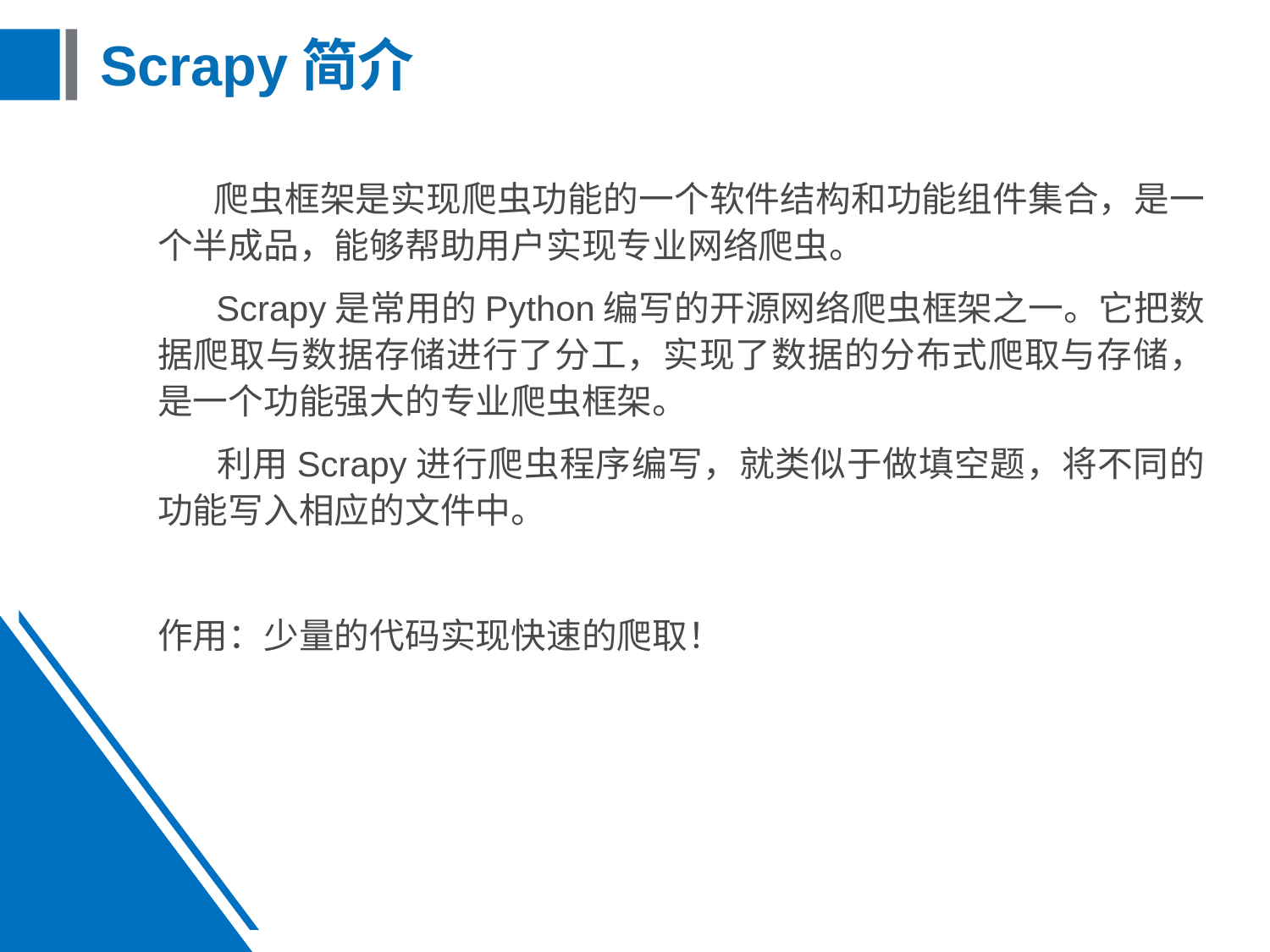

# Scrapy简介
      爬虫框架是实现爬虫功能的一个软件结构和功能组件集合，是一个半成品，能够帮助用户实现专业网络爬虫。
      Scrapy是常用的Python编写的开源网络爬虫框架之一。它把数据爬取与数据存储进行了分工，实现了数据的分布式爬取与存储，是一个功能强大的专业爬虫框架。
      利用Scrapy进行爬虫程序编写，就类似于做填空题，将不同的功能写入相应的文件中。

作用：少量的代码实现快速的爬取！

3